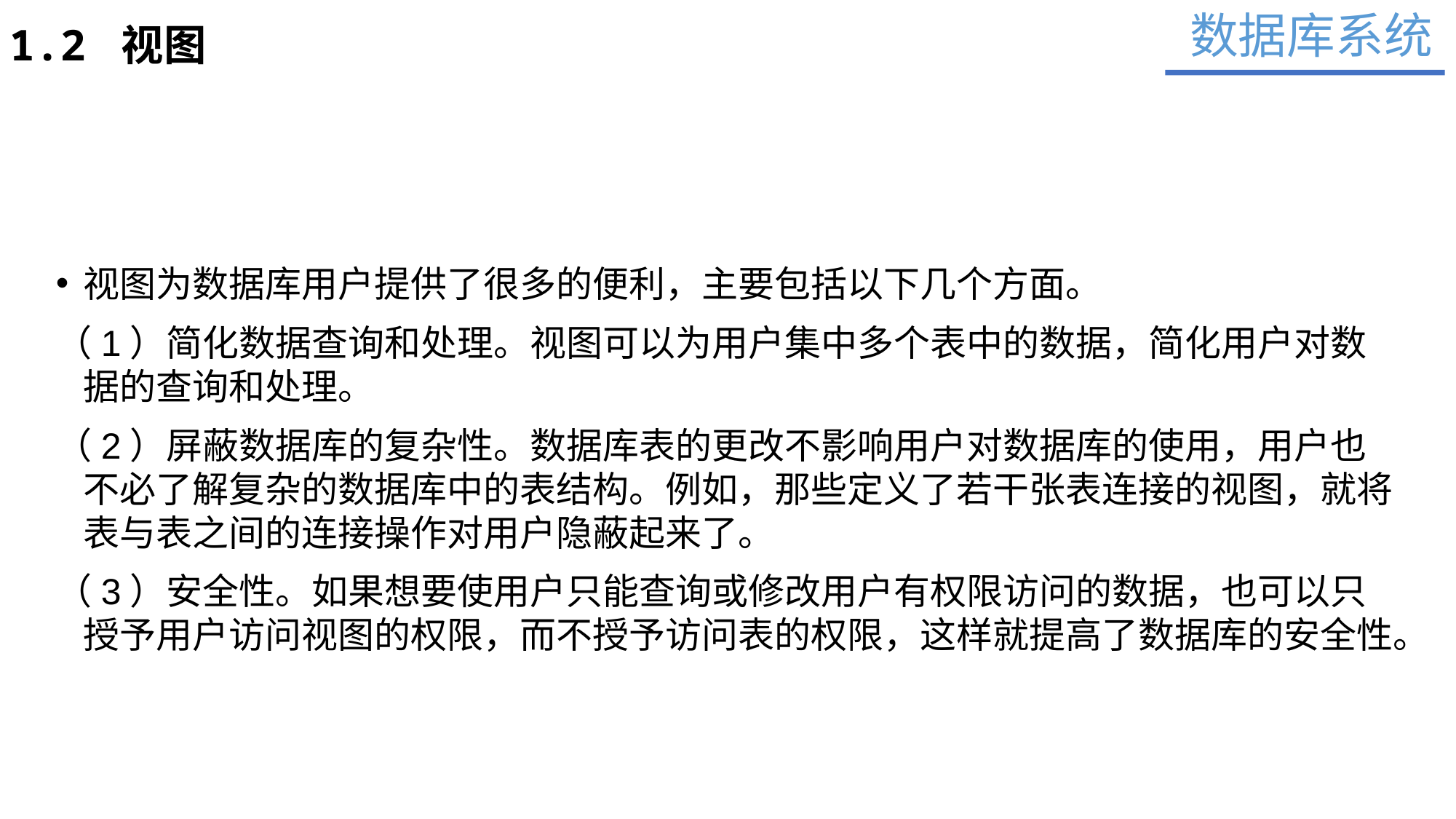

数据库系统
1.2 视图

视图为数据库用户提供了很多的便利，主要包括以下几个方面。
（1）简化数据查询和处理。视图可以为用户集中多个表中的数据，简化用户对数据的查询和处理。
（2）屏蔽数据库的复杂性。数据库表的更改不影响用户对数据库的使用，用户也不必了解复杂的数据库中的表结构。例如，那些定义了若干张表连接的视图，就将表与表之间的连接操作对用户隐蔽起来了。
（3）安全性。如果想要使用户只能查询或修改用户有权限访问的数据，也可以只授予用户访问视图的权限，而不授予访问表的权限，这样就提高了数据库的安全性。